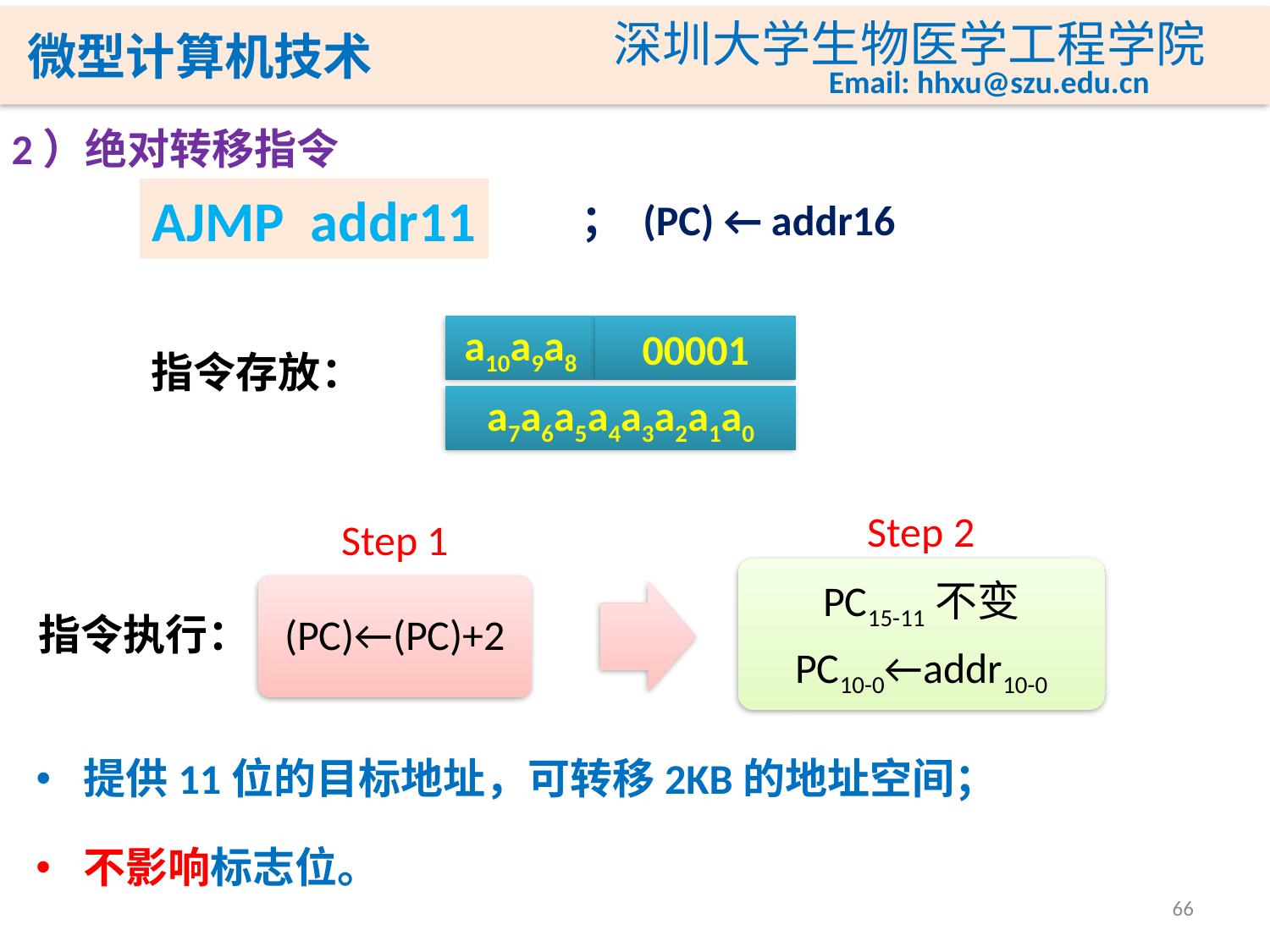

2）绝对转移指令
AJMP  addr11
； (PC) ← addr16
a10a9a8
00001
指令存放：
a7a6a5a4a3a2a1a0
Step 2
Step 1

(PC)←(PC)+2

PC15-11不变
PC10-0←addr10-0

指令执行：
提供11位的目标地址，可转移2KB的地址空间；
不影响标志位。
66